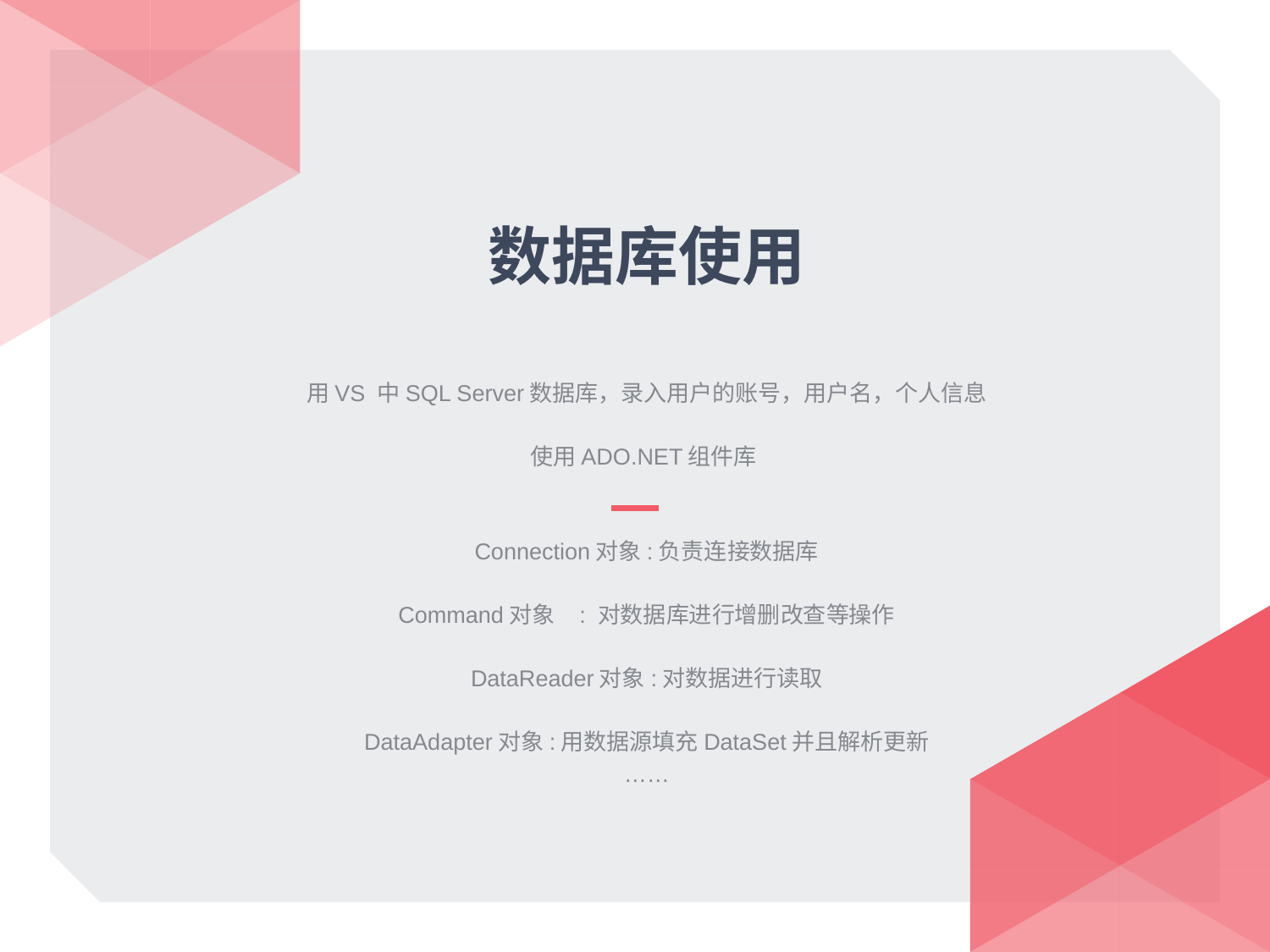

# 数据库使用
用VS 中SQL Server数据库，录入用户的账号，用户名，个人信息

使用ADO.NET组件库
Connection对象:负责连接数据库
Command对象   : 对数据库进行增删改查等操作
DataReader对象:对数据进行读取
DataAdapter对象:用数据源填充DataSet并且解析更新
……